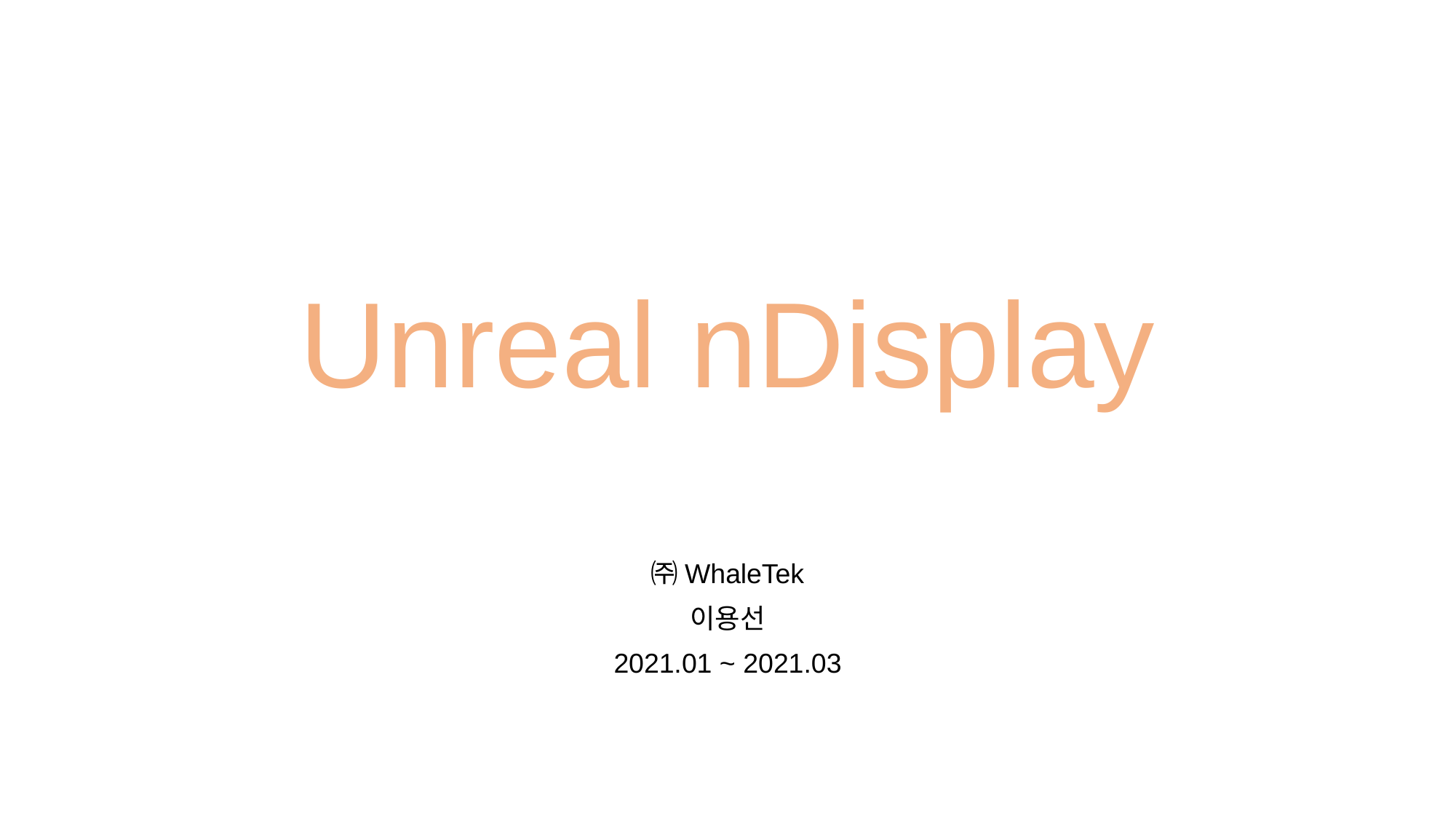

# Unreal nDisplay
㈜WhaleTek
이용선
2021.01 ~ 2021.03